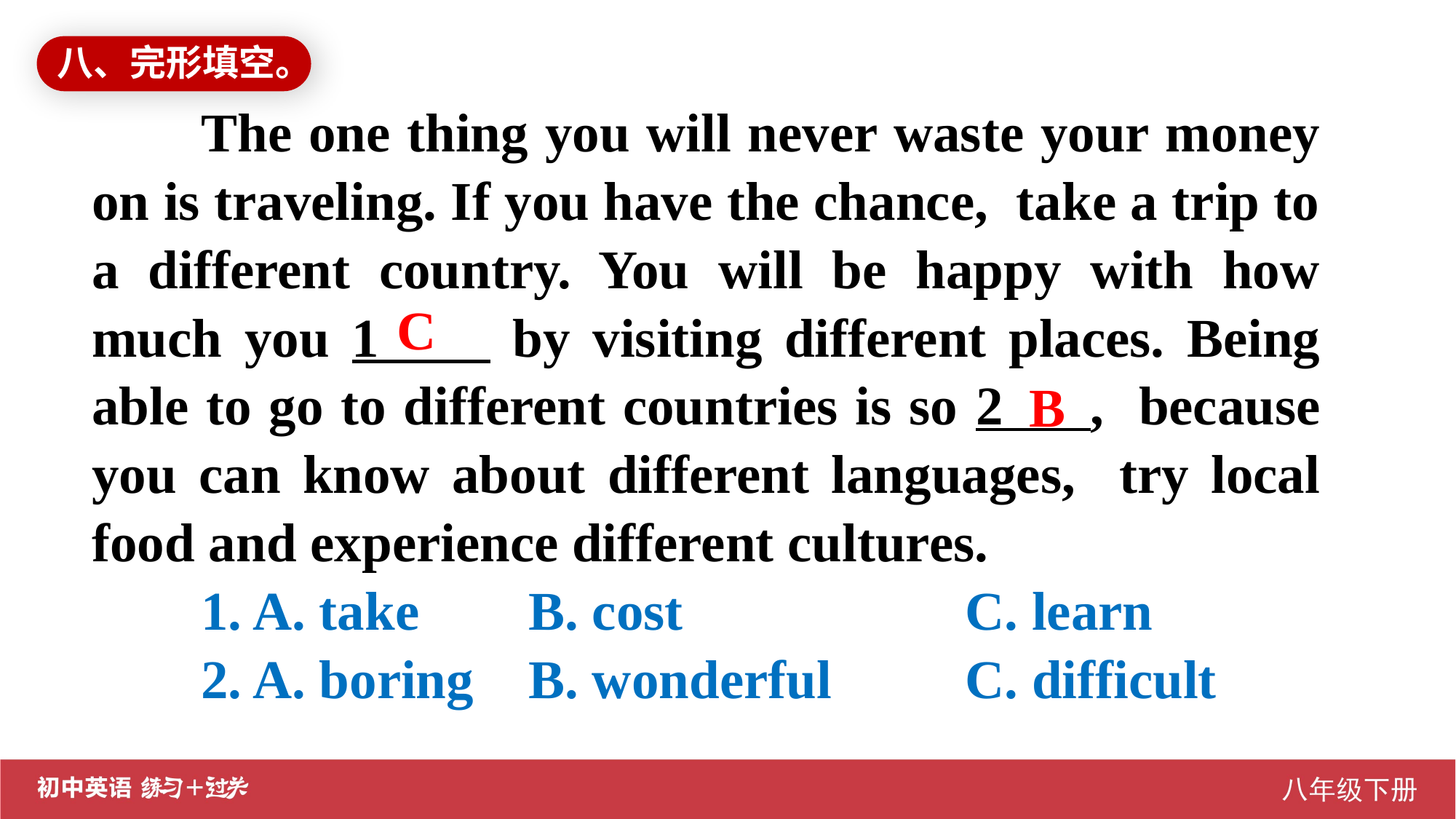

八、完形填空。

The one thing you will never waste your money on is traveling. If you have the chance,  take a trip to a different country. You will be happy with how much you 1      by visiting different places. Being able to go to different countries is so 2     ,  because you can know about different languages,  try local food and experience different cultures.
1. A. take	B. cost			C. learn
2. A. boring	B. wonderful		C. difficult

C
B